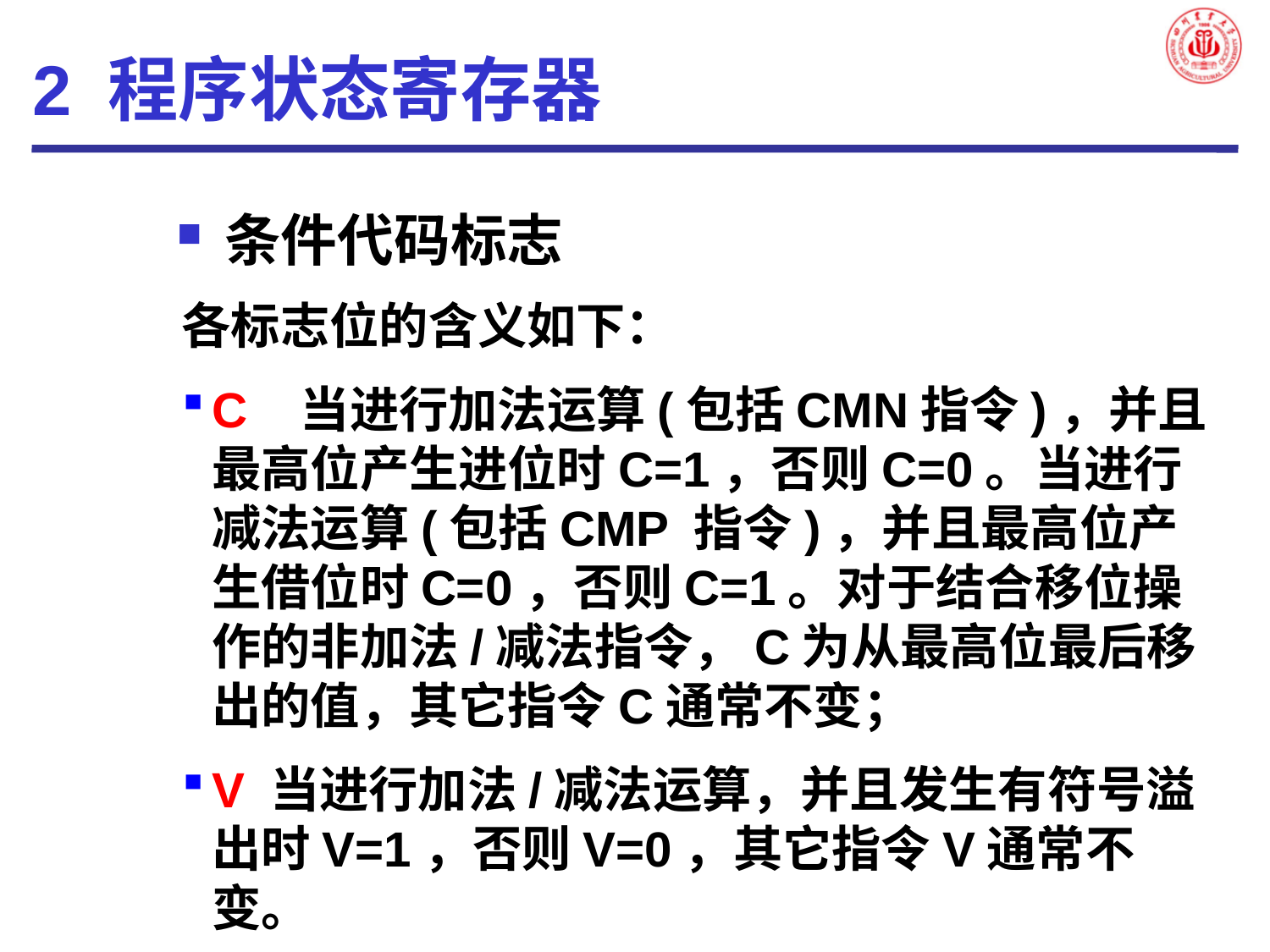

2 程序状态寄存器
条件代码标志
各标志位的含义如下：
C   当进行加法运算(包括CMN指令)，并且最高位产生进位时C=1，否则C=0。当进行减法运算(包括CMP 指令)，并且最高位产生借位时C=0，否则C=1。对于结合移位操作的非加法/减法指令，C为从最高位最后移出的值，其它指令C通常不变；
V 当进行加法/减法运算，并且发生有符号溢出时V=1，否则V=0，其它指令V通常不变。
87